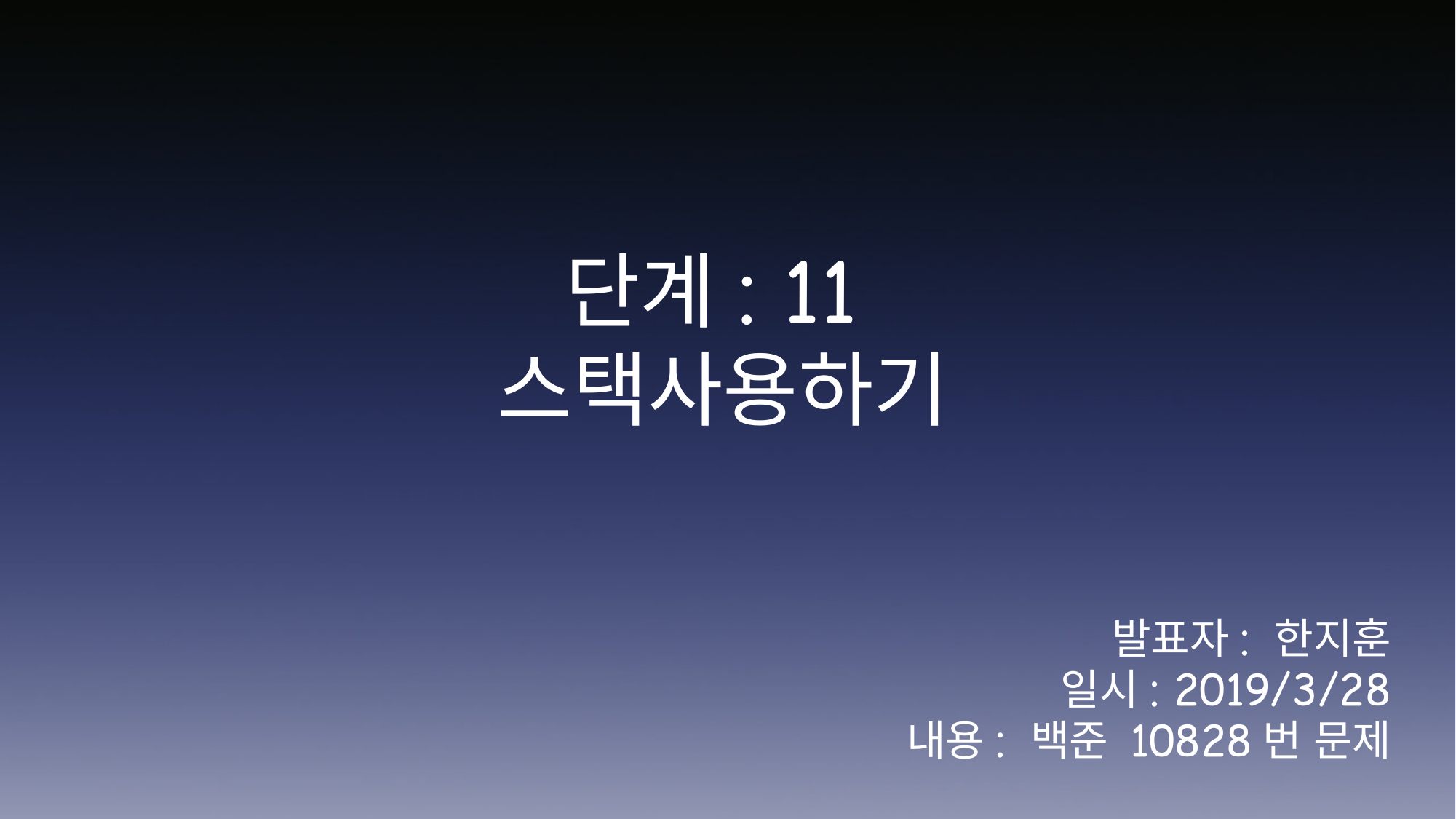

단계: 11
스택사용하기
발표자: 한지훈
일시: 2019/3/28
내용: 백준 10828번 문제